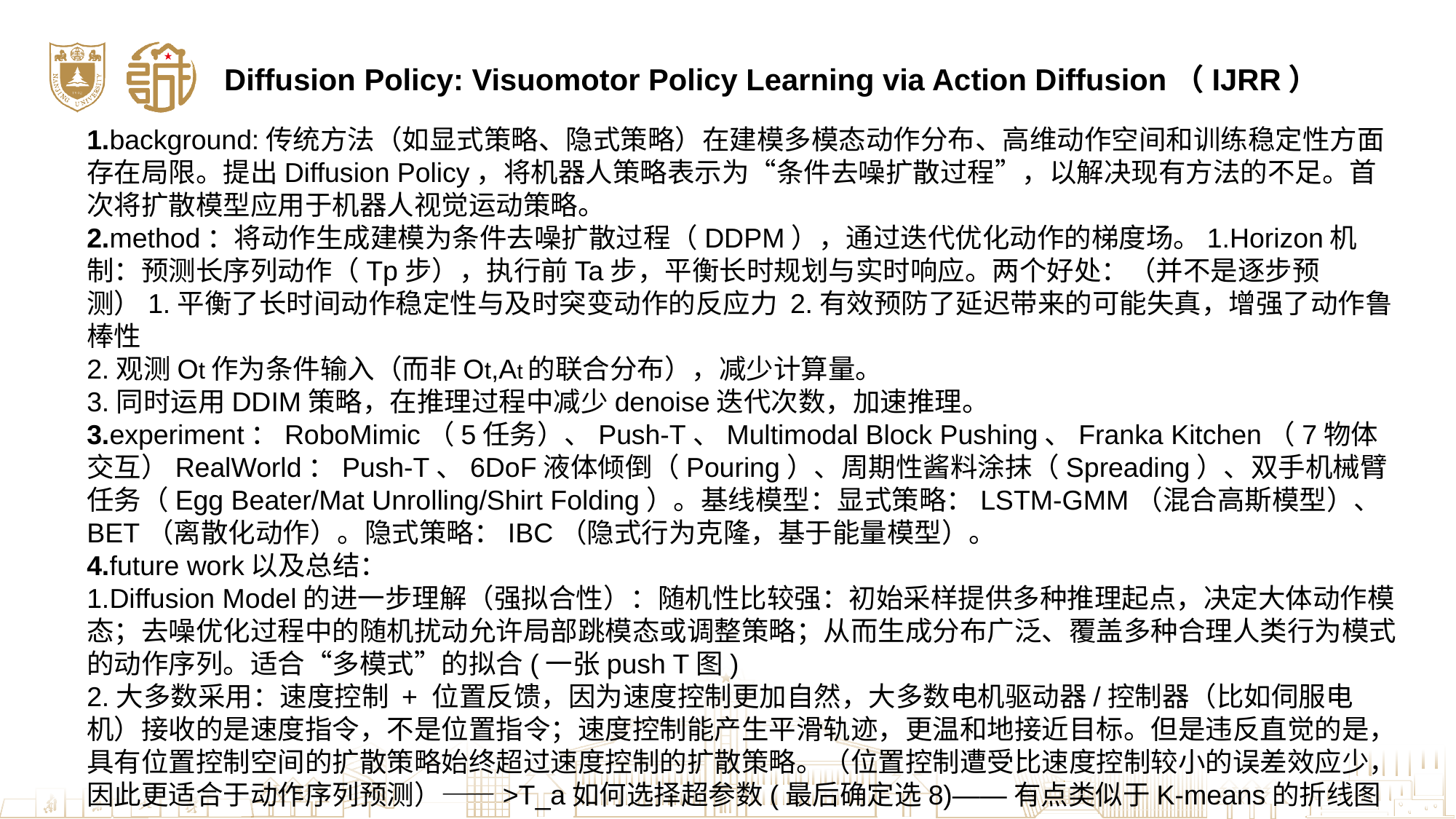

Diffusion Policy: Visuomotor Policy Learning via Action Diffusion（IJRR）
1.background:传统方法（如显式策略、隐式策略）在建模多模态动作分布、高维动作空间和训练稳定性方面存在局限。提出Diffusion Policy，将机器人策略表示为“条件去噪扩散过程”，以解决现有方法的不足。首次将扩散模型应用于机器人视觉运动策略。
2.method：将动作生成建模为条件去噪扩散过程（DDPM），通过迭代优化动作的梯度场。1.Horizon机制：预测长序列动作（Tp​步），执行前Ta​步，平衡长时规划与实时响应。两个好处：（并不是逐步预测）1.平衡了长时间动作稳定性与及时突变动作的反应力 2.有效预防了延迟带来的可能失真，增强了动作鲁棒性
2.观测Ot​作为条件输入（而非Ot,At的联合分布），减少计算量。
3.同时运用DDIM策略，在推理过程中减少denoise迭代次数，加速推理。
3.experiment：RoboMimic（5任务）、Push-T、Multimodal Block Pushing、Franka Kitchen（7物体交互）RealWorld：Push-T、6DoF液体倾倒（Pouring）、周期性酱料涂抹（Spreading）、双手机械臂任务（Egg Beater/Mat Unrolling/Shirt Folding）。基线模型：显式策略：LSTM-GMM（混合高斯模型）、BET（离散化动作）。隐式策略：IBC（隐式行为克隆，基于能量模型）。
4.future work以及总结：
1.Diffusion Model的进一步理解（强拟合性）：随机性比较强：初始采样提供多种推理起点，决定大体动作模态；去噪优化过程中的随机扰动允许局部跳模态或调整策略；从而生成分布广泛、覆盖多种合理人类行为模式的动作序列。适合“多模式”的拟合(一张push T图)
2.大多数采用：速度控制 + 位置反馈，因为速度控制更加自然，大多数电机驱动器/控制器（比如伺服电机）接收的是速度指令，不是位置指令；速度控制能产生平滑轨迹，更温和地接近目标。但是违反直觉的是，具有位置控制空间的扩散策略始终超过速度控制的扩散策略。（位置控制遭受比速度控制较小的误差效应少，因此更适合于动作序列预测）——>T_a如何选择超参数(最后确定选8)——有点类似于K-means的折线图